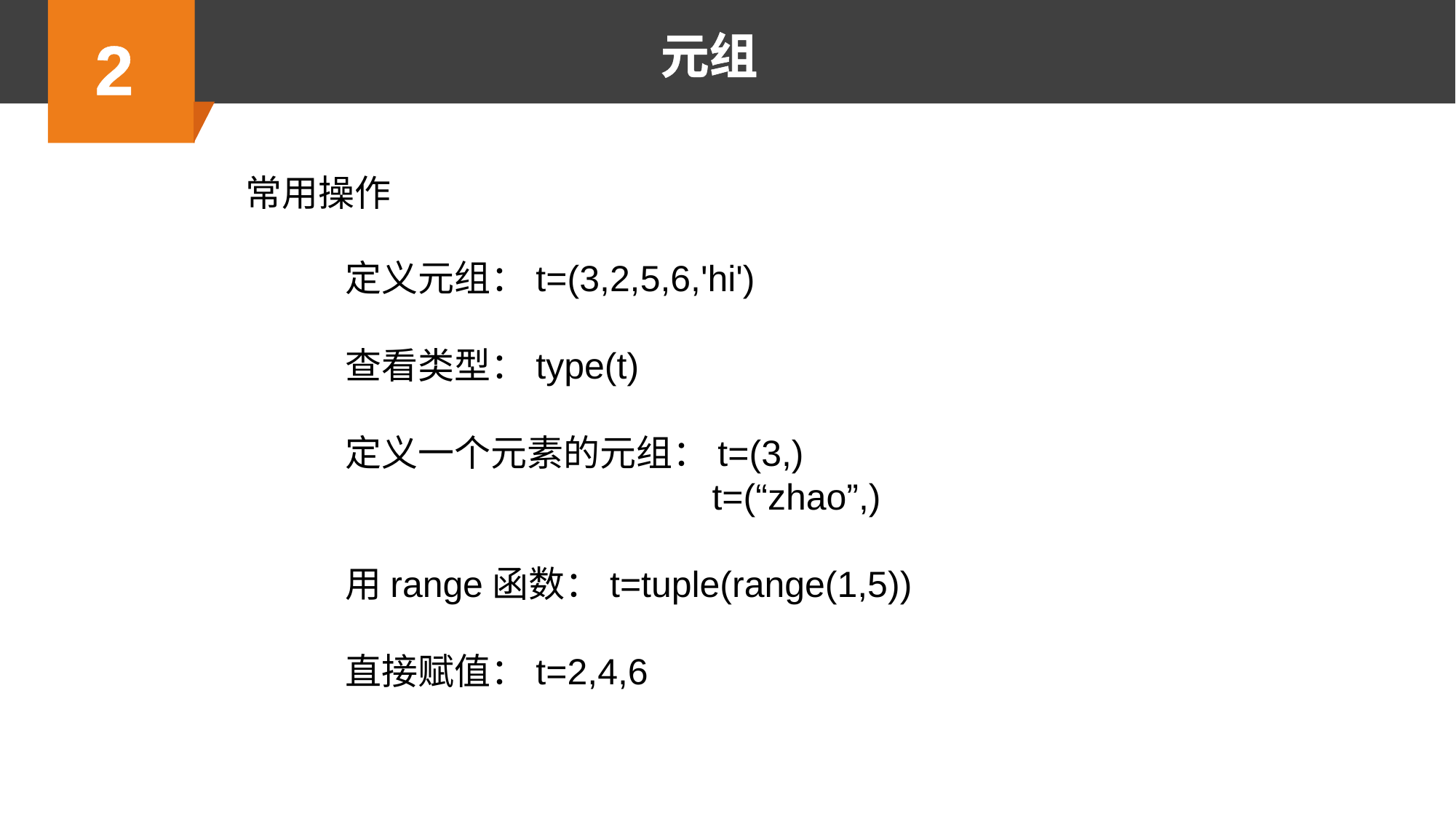

2
元组
常用操作
定义元组：t=(3,2,5,6,'hi')

查看类型：type(t)

定义一个元素的元组：t=(3,)
                                    t=(“zhao”,)

用range函数：t=tuple(range(1,5))

直接赋值：t=2,4,6